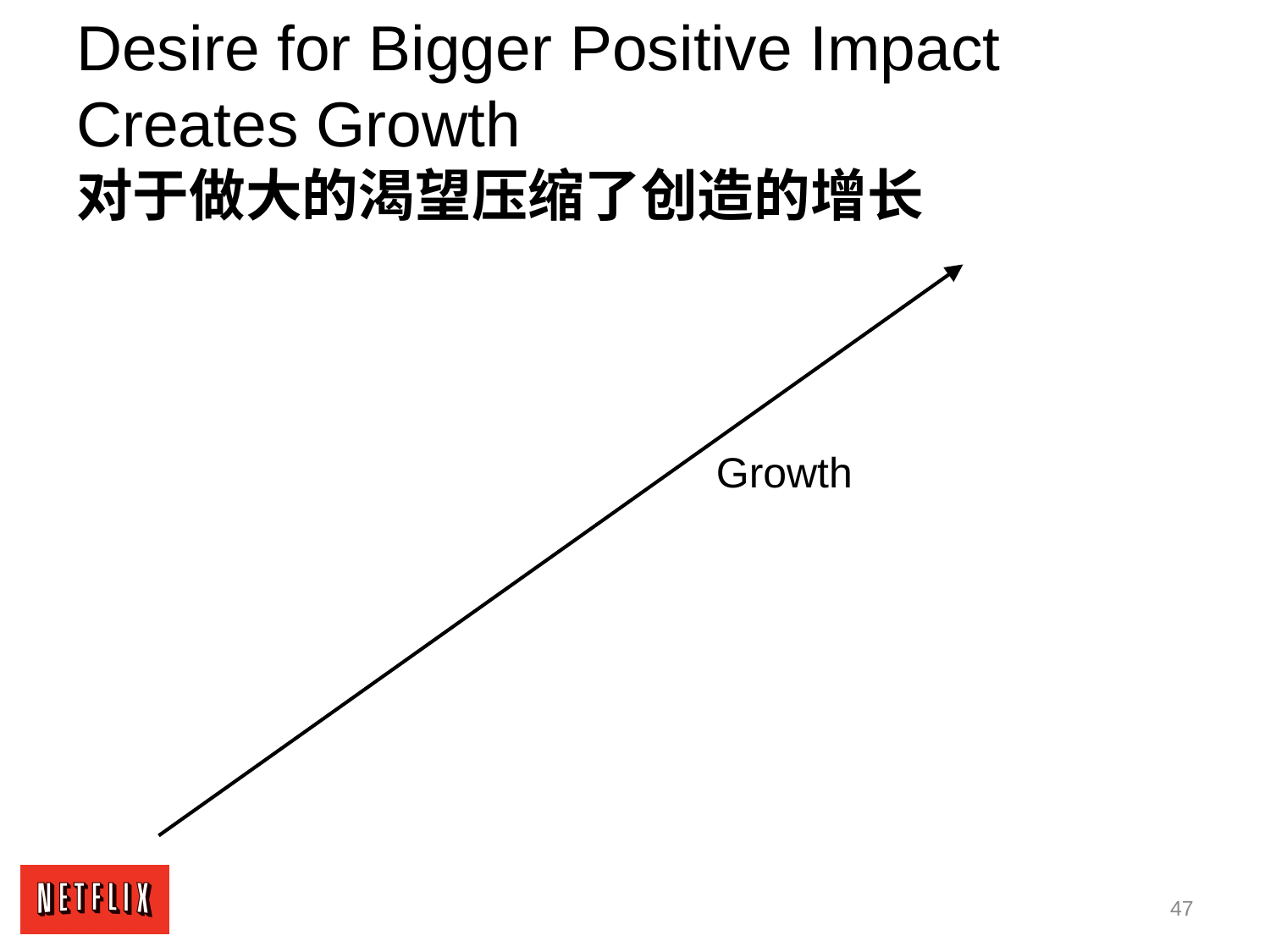

Desire for Bigger Positive Impact
Creates Growth
对于做大的渴望压缩了创造的增长

Growth
47